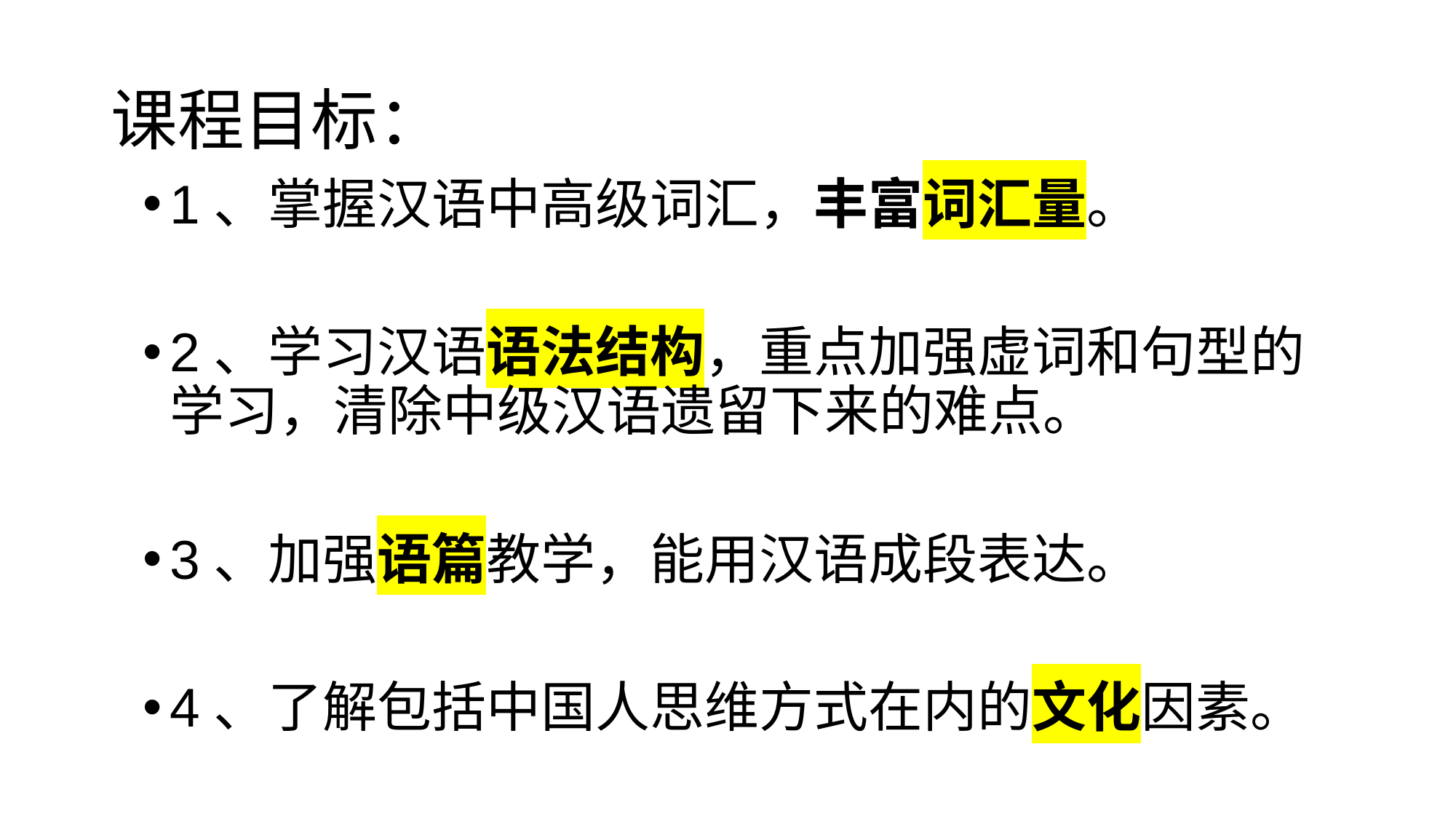

# 课程目标：
1、掌握汉语中高级词汇，丰富词汇量。

2、学习汉语语法结构，重点加强虚词和句型的学习，清除中级汉语遗留下来的难点。

3、加强语篇教学，能用汉语成段表达。

4、了解包括中国人思维方式在内的文化因素。